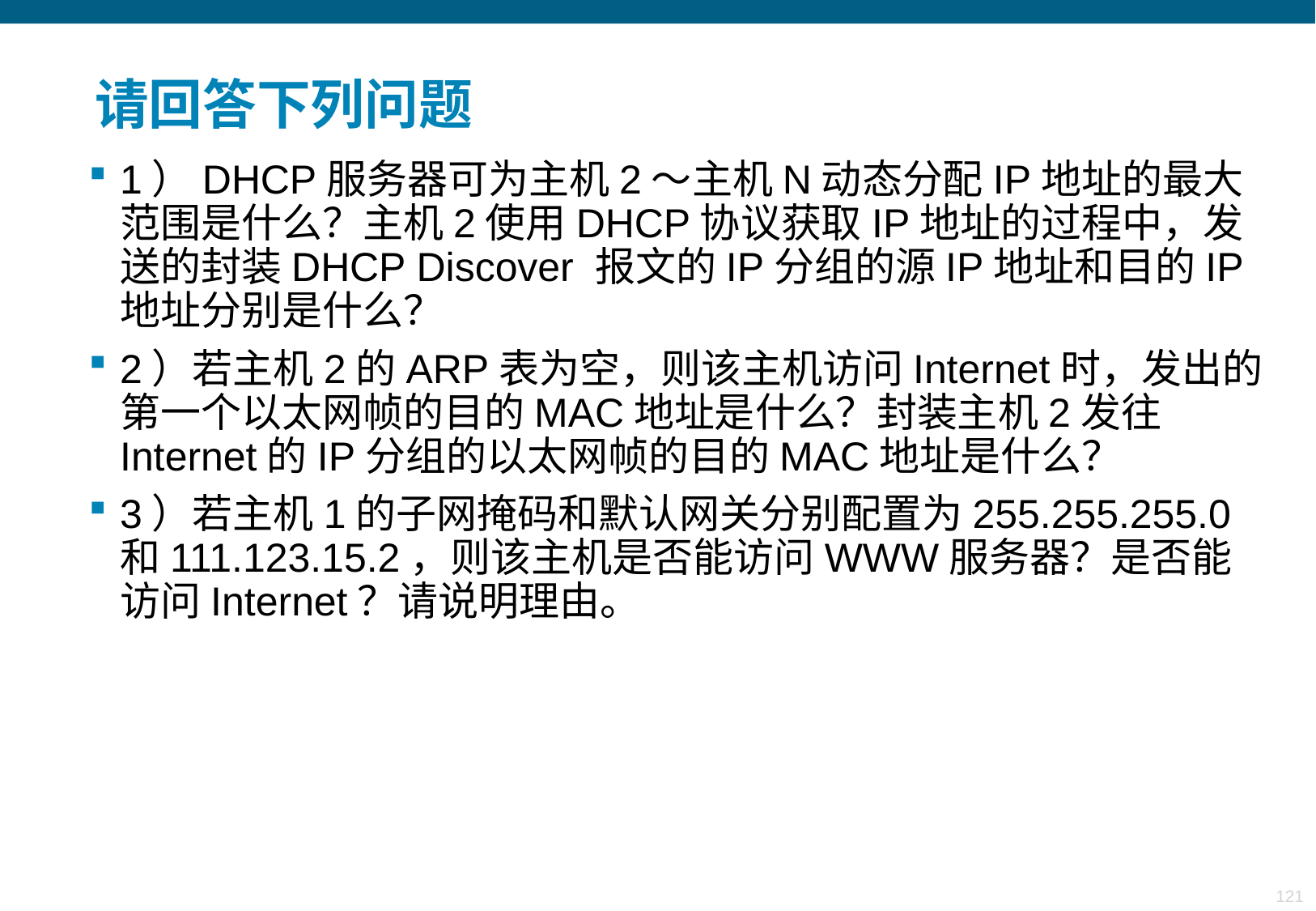

# 请回答下列问题
1）DHCP服务器可为主机2～主机N动态分配IP地址的最大范围是什么？主机2使用DHCP协议获取IP地址的过程中，发送的封装DHCP Discover 报文的IP分组的源IP地址和目的IP地址分别是什么？
2）若主机2的ARP表为空，则该主机访问Internet时，发出的第一个以太网帧的目的MAC地址是什么？封装主机2发往Internet的IP分组的以太网帧的目的MAC地址是什么？
3）若主机1的子网掩码和默认网关分别配置为255.255.255.0和111.123.15.2，则该主机是否能访问WWW服务器？是否能访问Internet？请说明理由。